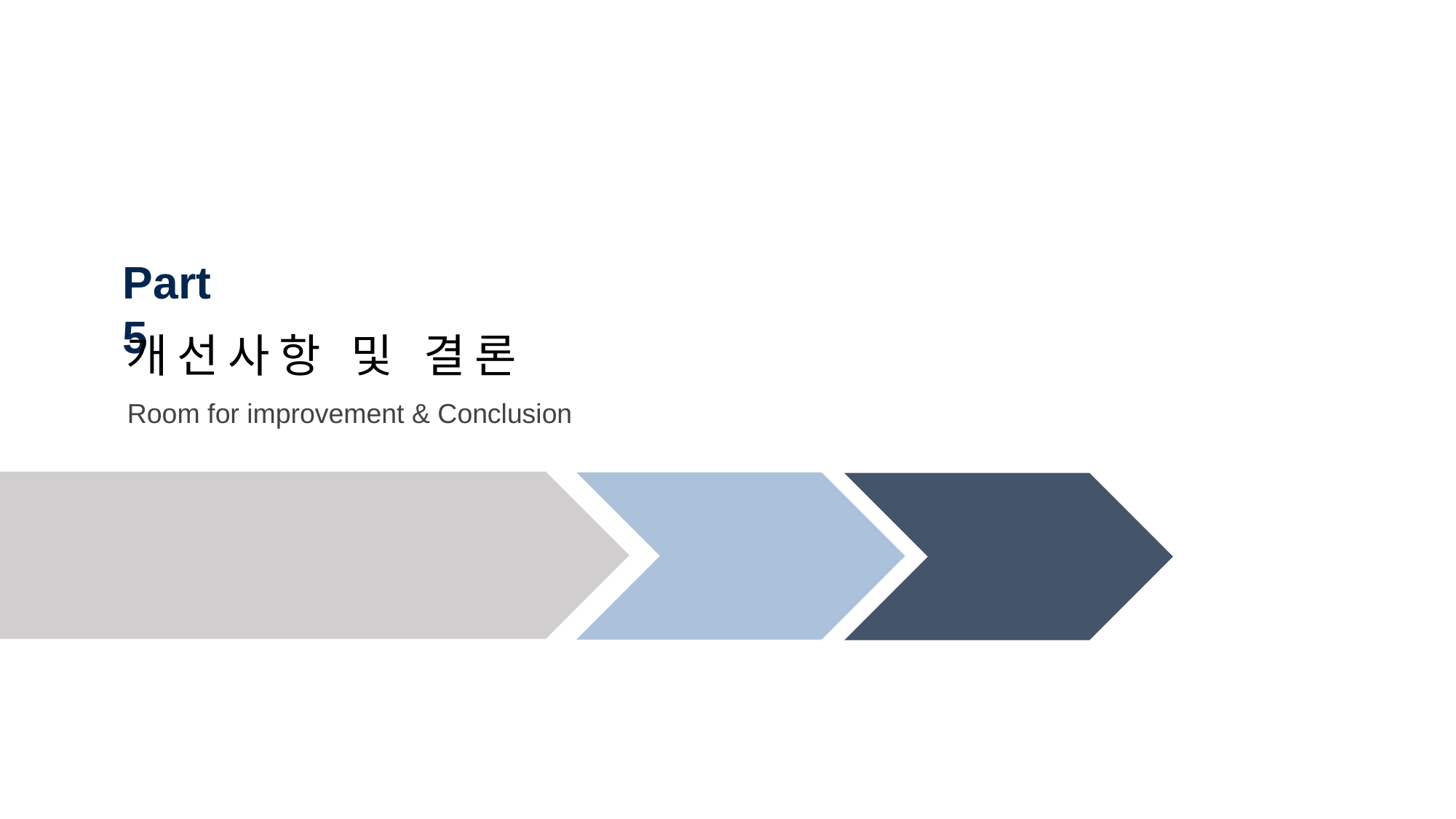

Part 5
개선사항 및 결론
Room for improvement & Conclusion